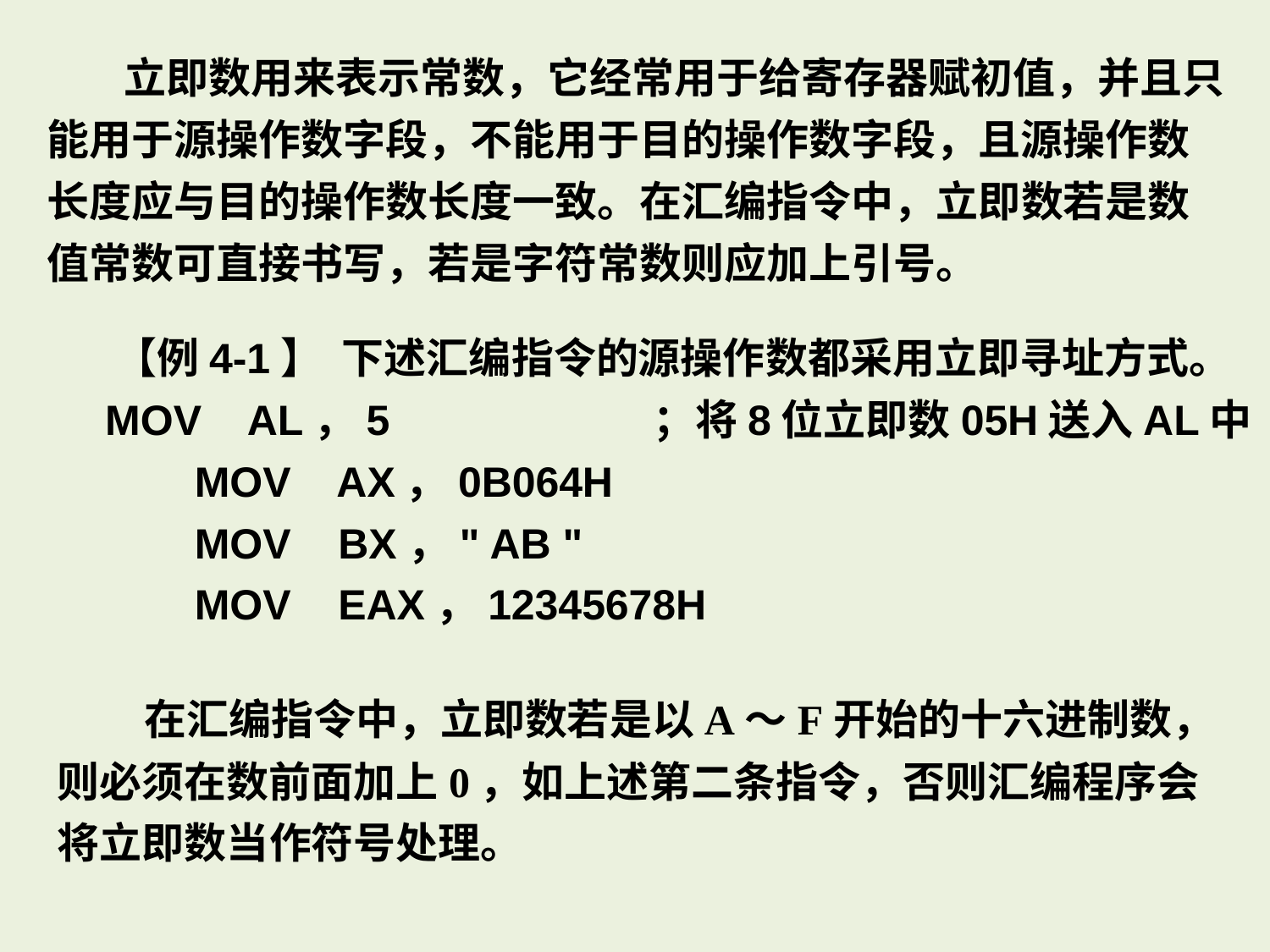

立即数用来表示常数，它经常用于给寄存器赋初值，并且只能用于源操作数字段，不能用于目的操作数字段，且源操作数长度应与目的操作数长度一致。在汇编指令中，立即数若是数值常数可直接书写，若是字符常数则应加上引号。
【例4-1】  下述汇编指令的源操作数都采用立即寻址方式。
 MOV    AL，5  		；将8位立即数05H送入AL中
         MOV    AX，0B064H
         MOV    BX，" AB "
         MOV    EAX，12345678H
        在汇编指令中，立即数若是以A～F开始的十六进制数，则必须在数前面加上0，如上述第二条指令，否则汇编程序会将立即数当作符号处理。
79